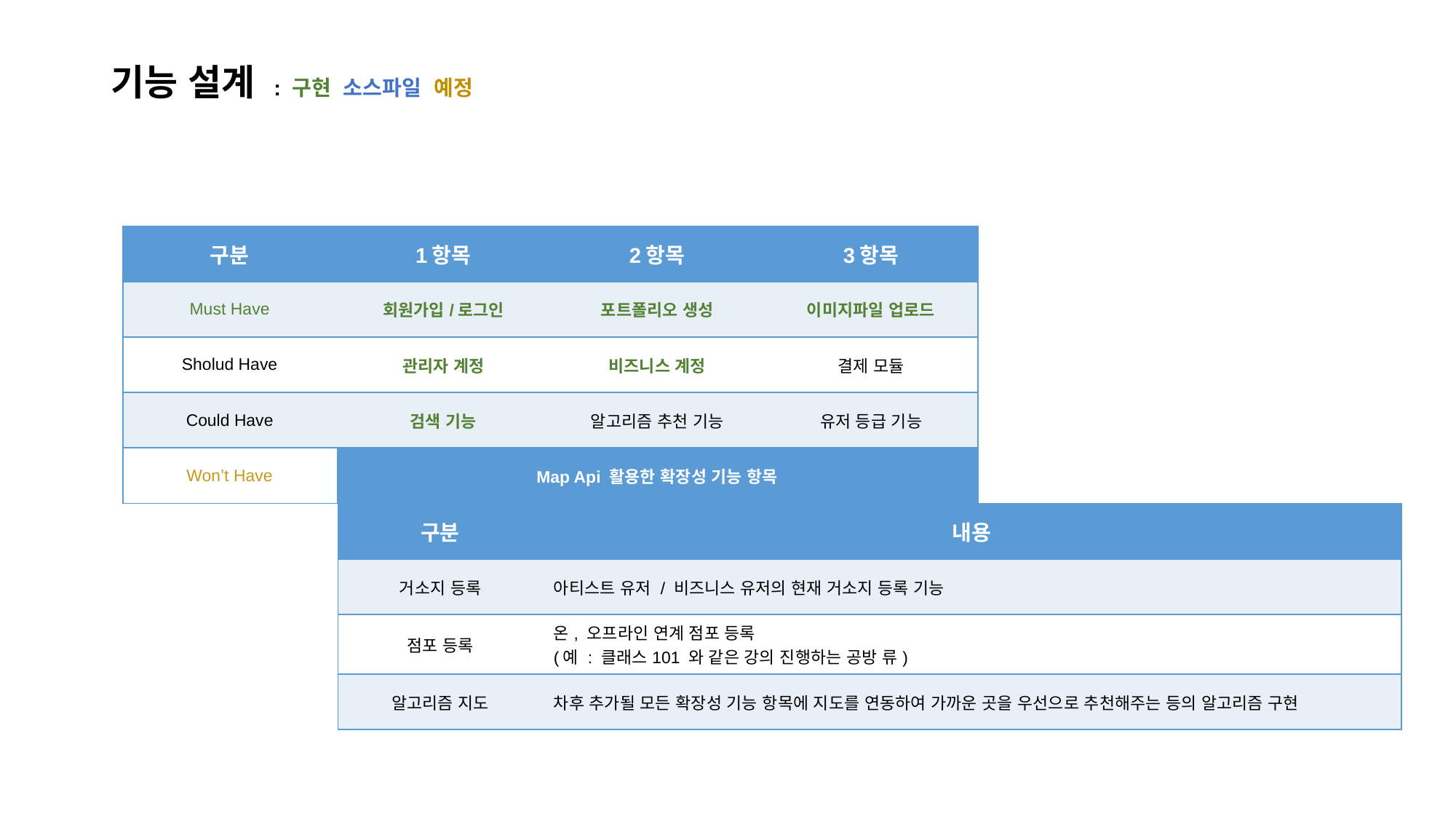

# 기능 설계 : 구현  소스파일  예정
| 구분 | 1항목 | 2항목 | 3항목 |
| --- | --- | --- | --- |
| Must Have | 회원가입/로그인 | 포트폴리오 생성 | 이미지파일 업로드 |
| Sholud Have | 관리자 계정 | 비즈니스 계정 | 결제 모듈 |
| Could Have | 검색 기능 | 알고리즘 추천 기능 | 유저 등급 기능 |
| Won’t Have | Map Api 활용한 확장성 기능 항목 |  |  |
| 구분 | 내용 |
| --- | --- |
| 거소지 등록 | 아티스트 유저 / 비즈니스 유저의 현재 거소지 등록 기능 |
| 점포 등록 | 온, 오프라인 연계 점포 등록 (예 : 클래스101 와 같은 강의 진행하는 공방 류) |
| 알고리즘 지도 | 차후 추가될 모든 확장성 기능 항목에 지도를 연동하여 가까운 곳을 우선으로 추천해주는 등의 알고리즘 구현 |